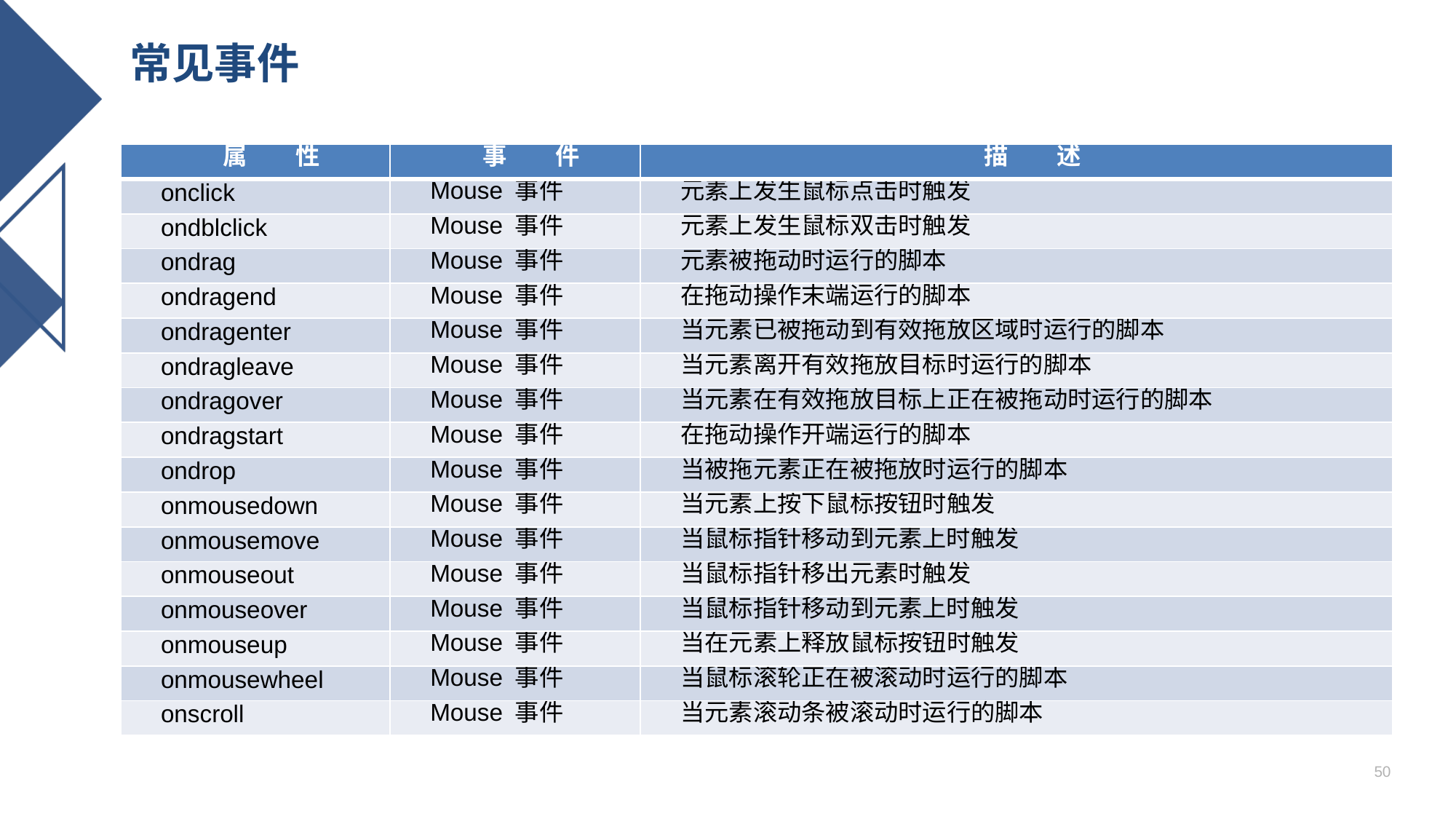

# 常见事件
| 属　　性 | 事　　件 | 描　　述 |
| --- | --- | --- |
| onclick | Mouse 事件 | 元素上发生鼠标点击时触发 |
| ondblclick | Mouse 事件 | 元素上发生鼠标双击时触发 |
| ondrag | Mouse 事件 | 元素被拖动时运行的脚本 |
| ondragend | Mouse 事件 | 在拖动操作末端运行的脚本 |
| ondragenter | Mouse 事件 | 当元素已被拖动到有效拖放区域时运行的脚本 |
| ondragleave | Mouse 事件 | 当元素离开有效拖放目标时运行的脚本 |
| ondragover | Mouse 事件 | 当元素在有效拖放目标上正在被拖动时运行的脚本 |
| ondragstart | Mouse 事件 | 在拖动操作开端运行的脚本 |
| ondrop | Mouse 事件 | 当被拖元素正在被拖放时运行的脚本 |
| onmousedown | Mouse 事件 | 当元素上按下鼠标按钮时触发 |
| onmousemove | Mouse 事件 | 当鼠标指针移动到元素上时触发 |
| onmouseout | Mouse 事件 | 当鼠标指针移出元素时触发 |
| onmouseover | Mouse 事件 | 当鼠标指针移动到元素上时触发 |
| onmouseup | Mouse 事件 | 当在元素上释放鼠标按钮时触发 |
| onmousewheel | Mouse 事件 | 当鼠标滚轮正在被滚动时运行的脚本 |
| onscroll | Mouse 事件 | 当元素滚动条被滚动时运行的脚本 |
50